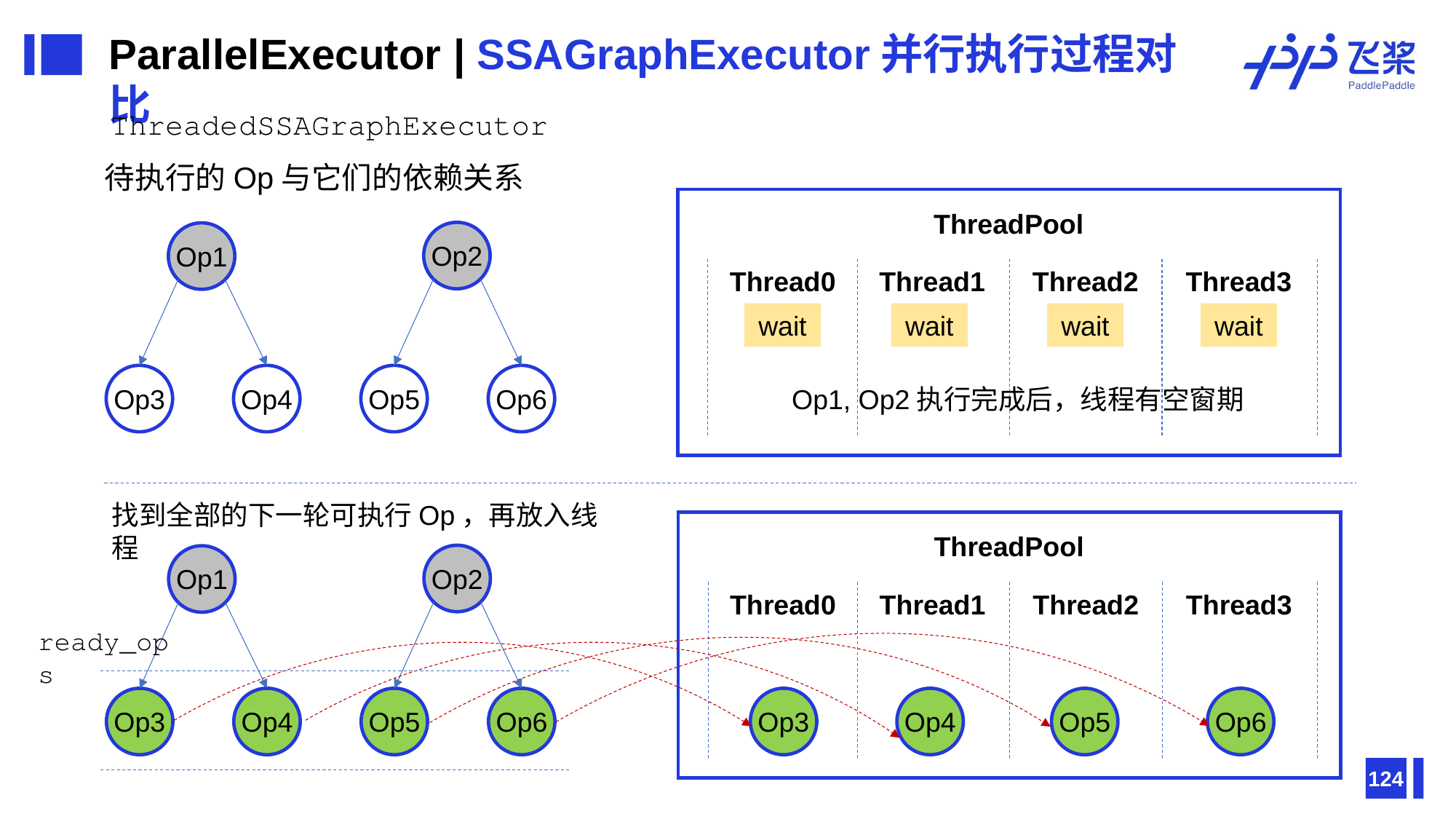

ParallelExecutor | SSAGraphExecutor并行执行过程对比
ThreadedSSAGraphExecutor
待执行的Op与它们的依赖关系

ThreadPool
Thread0
Thread1
Thread2
Thread3
wait
wait
wait
wait

Op2

Op1

Op3

Op4

Op5

Op6
Op1, Op2执行完成后，线程有空窗期
找到全部的下一轮可执行Op，再放入线程

ThreadPool
Thread0
Thread1
Thread2
Thread3

Op2

Op1
ready_ops

Op3

Op4

Op5

Op6

Op3

Op4

Op5

Op6
124